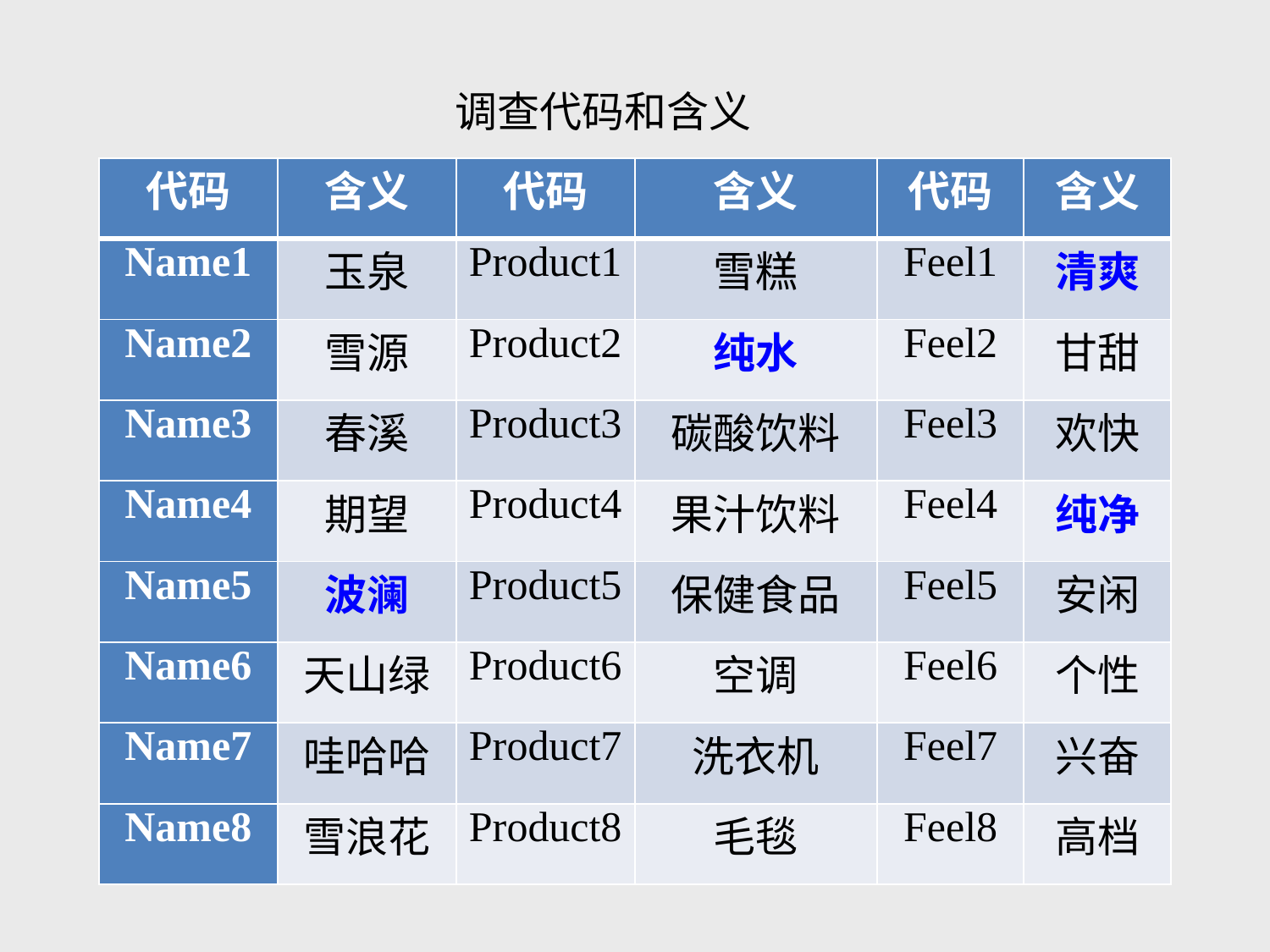

调查代码和含义

| 代码 | 含义 | 代码 | 含义 | 代码 | 含义 |
| --- | --- | --- | --- | --- | --- |
| Name1 | 玉泉 | Product1 | 雪糕 | Feel1 | 清爽 |
| Name2 | 雪源 | Product2 | 纯水 | Feel2 | 甘甜 |
| Name3 | 春溪 | Product3 | 碳酸饮料 | Feel3 | 欢快 |
| Name4 | 期望 | Product4 | 果汁饮料 | Feel4 | 纯净 |
| Name5 | 波澜 | Product5 | 保健食品 | Feel5 | 安闲 |
| Name6 | 天山绿 | Product6 | 空调 | Feel6 | 个性 |
| Name7 | 哇哈哈 | Product7 | 洗衣机 | Feel7 | 兴奋 |
| Name8 | 雪浪花 | Product8 | 毛毯 | Feel8 | 高档 |